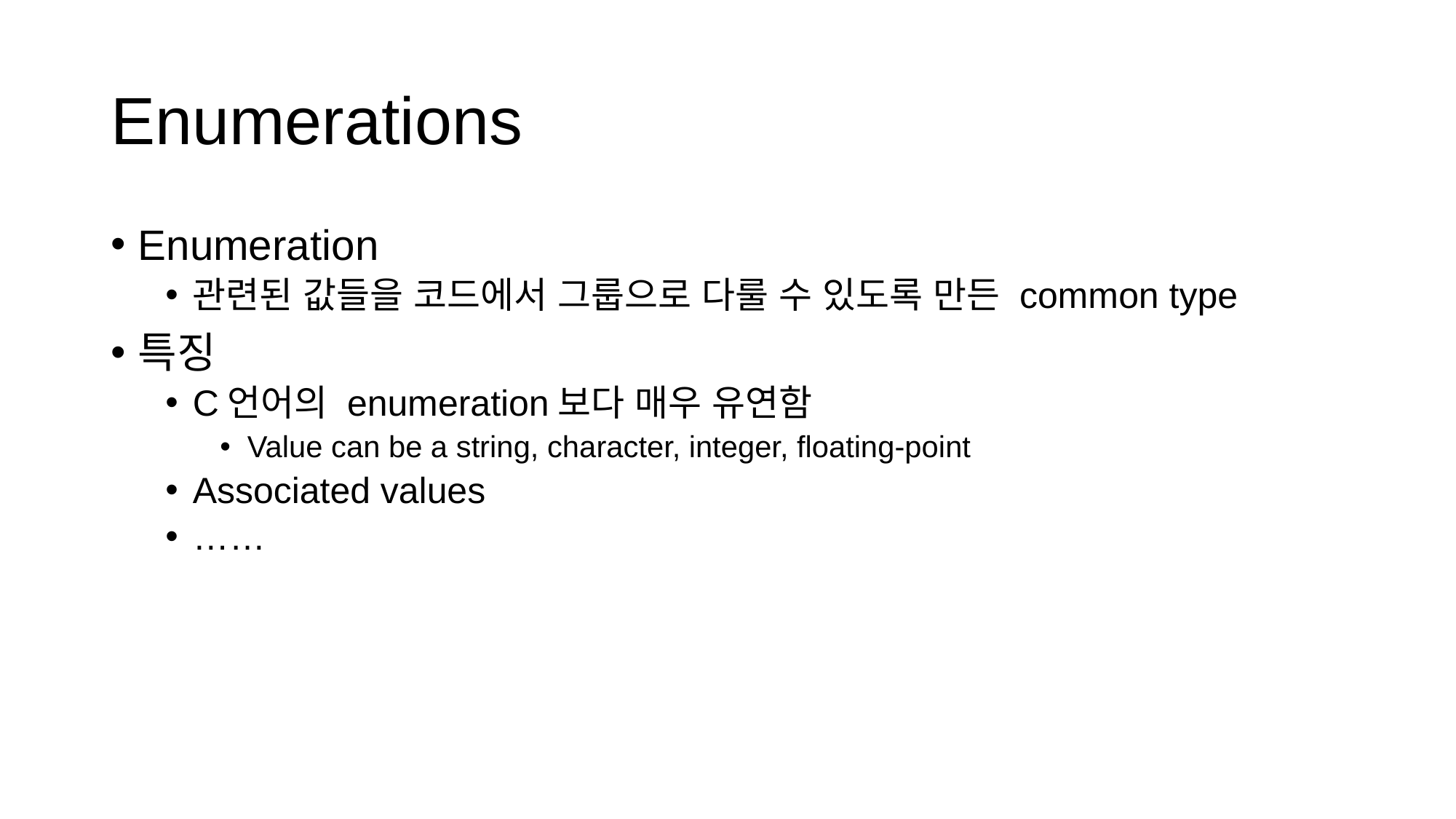

# Enumerations
Enumeration
관련된 값들을 코드에서 그룹으로 다룰 수 있도록 만든 common type
특징
C언어의 enumeration보다 매우 유연함
Value can be a string, character, integer, floating-point
Associated values
……